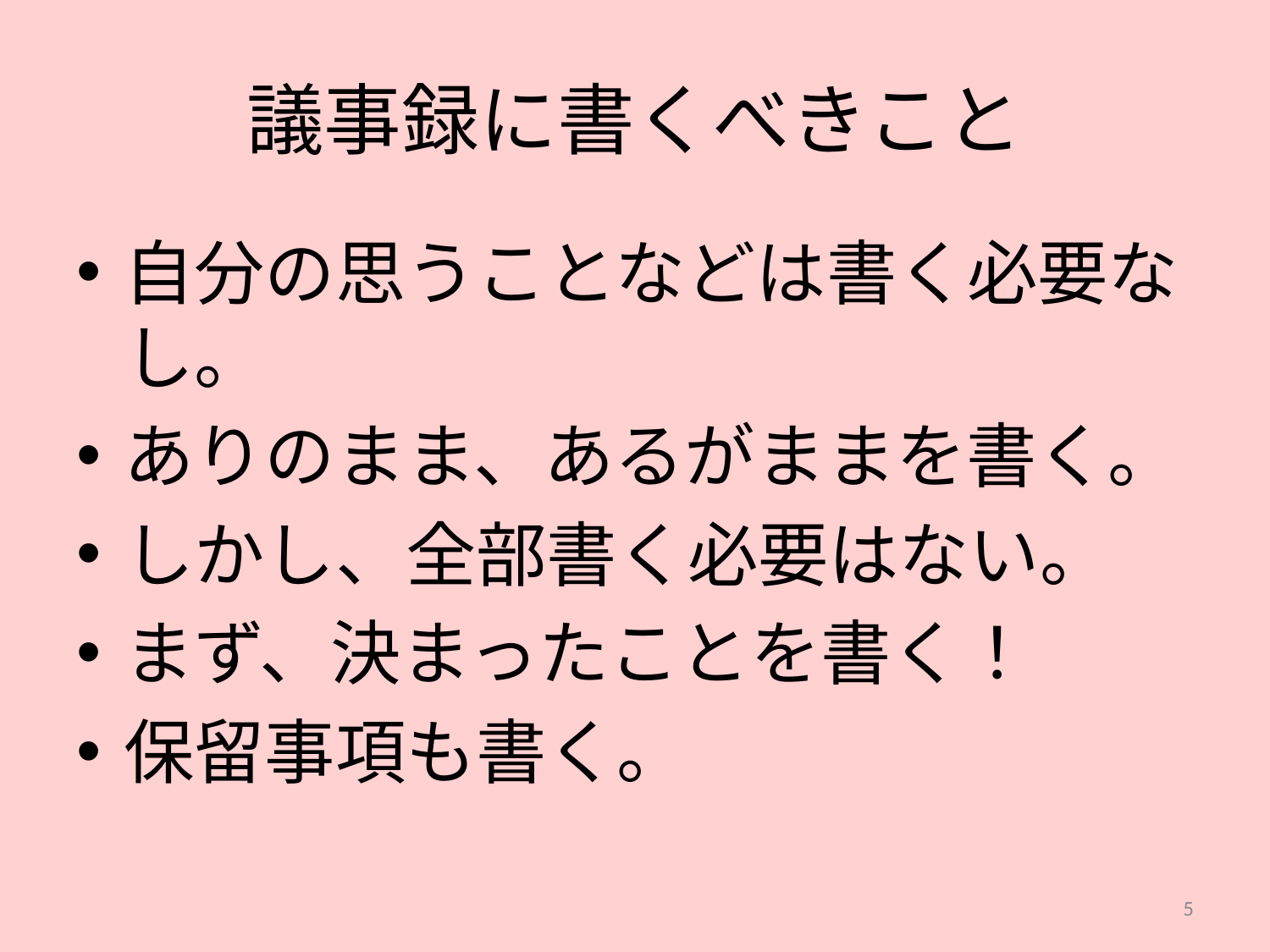

# 議事録に書くべきこと
自分の思うことなどは書く必要なし。
ありのまま、あるがままを書く。
しかし、全部書く必要はない。
まず、決まったことを書く！
保留事項も書く。

5